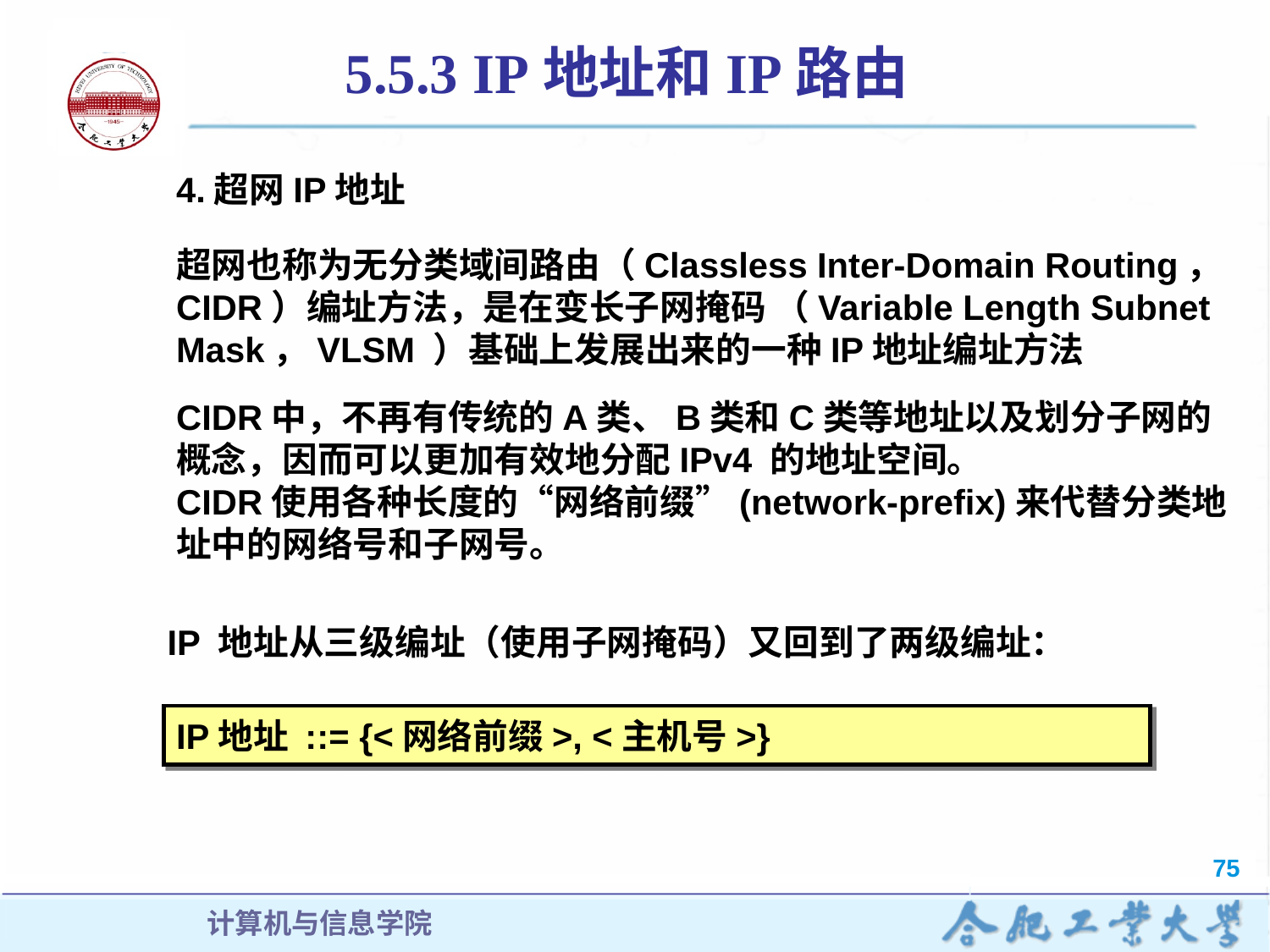

5.5.3 IP地址和IP路由
4.超网IP地址
超网也称为无分类域间路由（Classless Inter-Domain Routing，CIDR）编址方法，是在变长子网掩码 （Variable Length Subnet Mask，VLSM ）基础上发展出来的一种IP地址编址方法
CIDR中，不再有传统的A类、B类和C类等地址以及划分子网的概念，因而可以更加有效地分配IPv4 的地址空间。
CIDR使用各种长度的“网络前缀”(network-prefix)来代替分类地址中的网络号和子网号。
IP 地址从三级编址（使用子网掩码）又回到了两级编址：
IP地址 ::= {<网络前缀>, <主机号>}